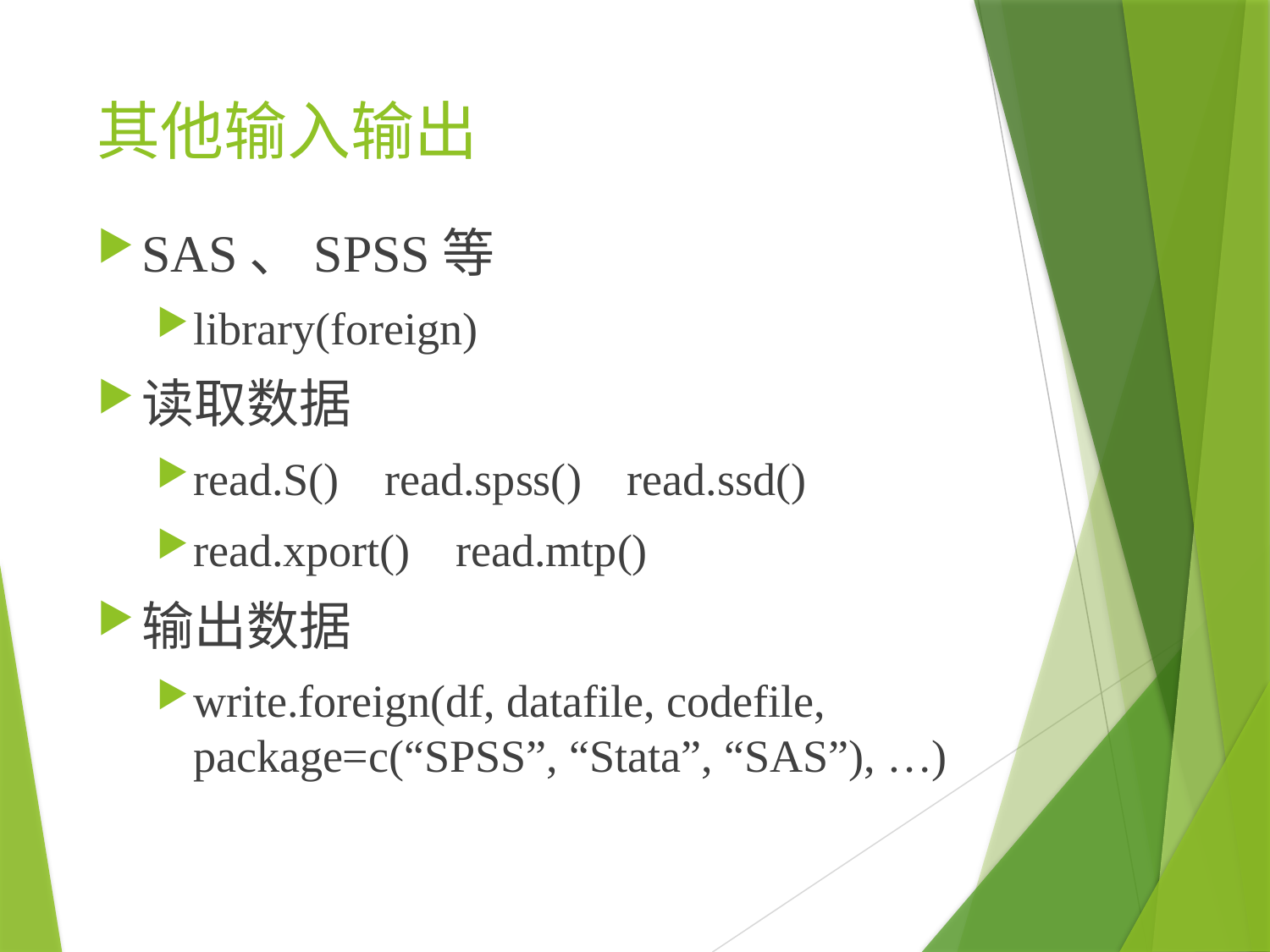

# 其他输入输出
SAS、SPSS等
library(foreign)
读取数据
read.S()    read.spss()    read.ssd()
read.xport()    read.mtp()
输出数据
write.foreign(df, datafile, codefile, package=c(“SPSS”, “Stata”, “SAS”), …)